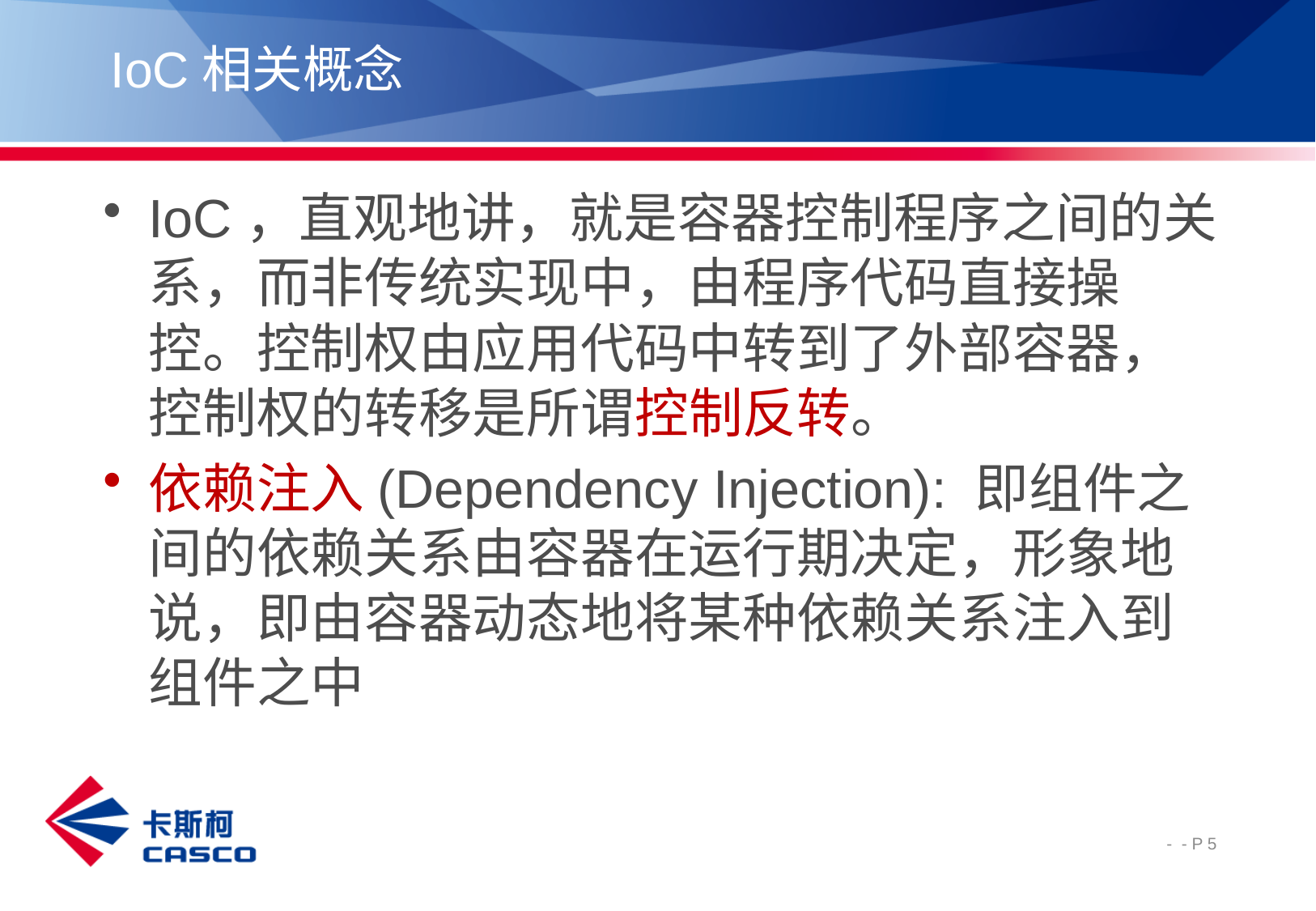

# IoC相关概念
IoC，直观地讲，就是容器控制程序之间的关系，而非传统实现中，由程序代码直接操控。控制权由应用代码中转到了外部容器，控制权的转移是所谓控制反转。
依赖注入(Dependency Injection): 即组件之间的依赖关系由容器在运行期决定，形象地说，即由容器动态地将某种依赖关系注入到组件之中
 -  - P 5